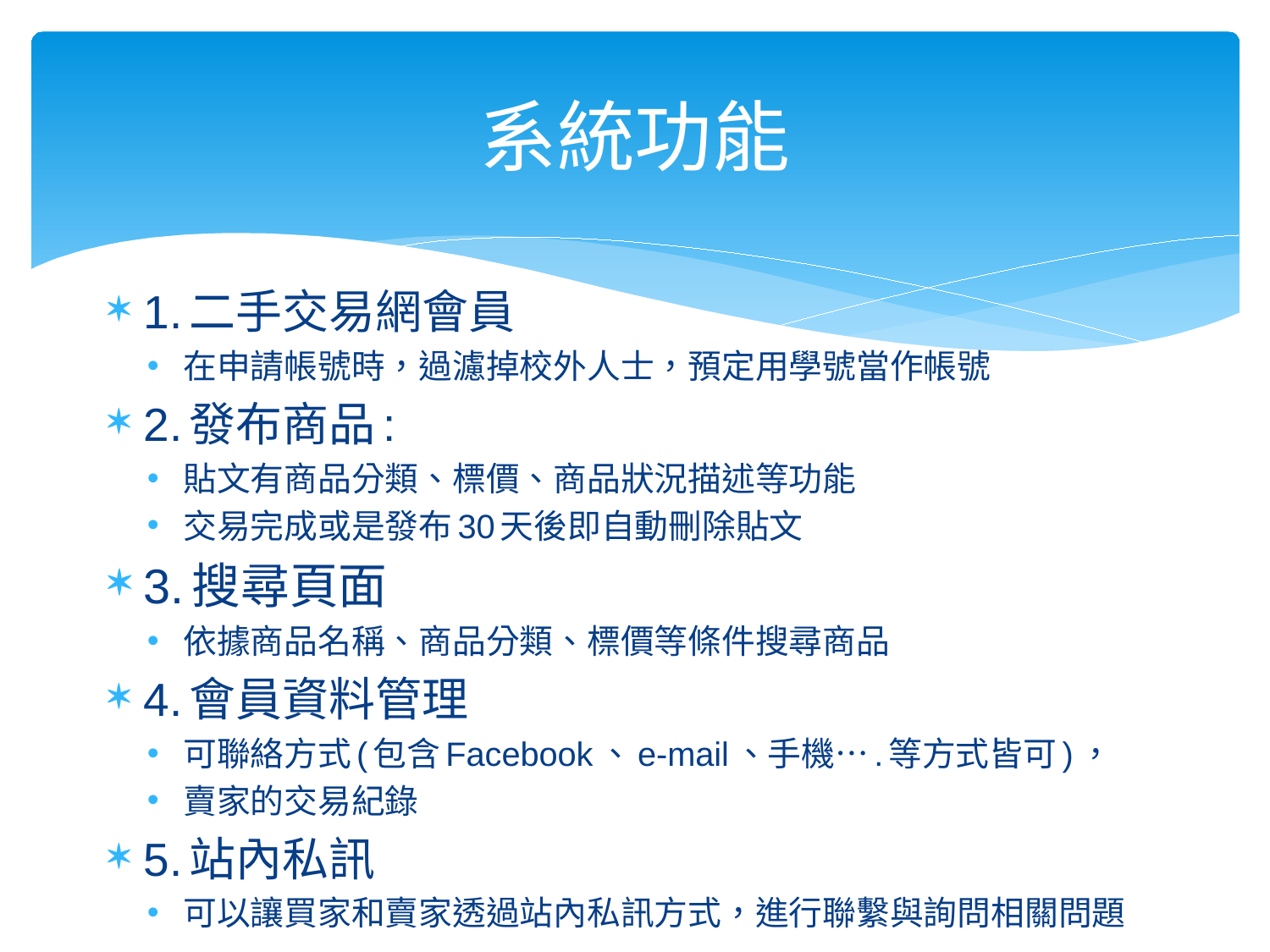

# 系統功能
1.二手交易網會員
在申請帳號時，過濾掉校外人士，預定用學號當作帳號
2.發布商品:
貼文有商品分類、標價、商品狀況描述等功能
交易完成或是發布30天後即自動刪除貼文
3.搜尋頁面
依據商品名稱、商品分類、標價等條件搜尋商品
4.會員資料管理
可聯絡方式(包含Facebook、e-mail、手機….等方式皆可)，
賣家的交易紀錄
5.站內私訊
可以讓買家和賣家透過站內私訊方式，進行聯繫與詢問相關問題